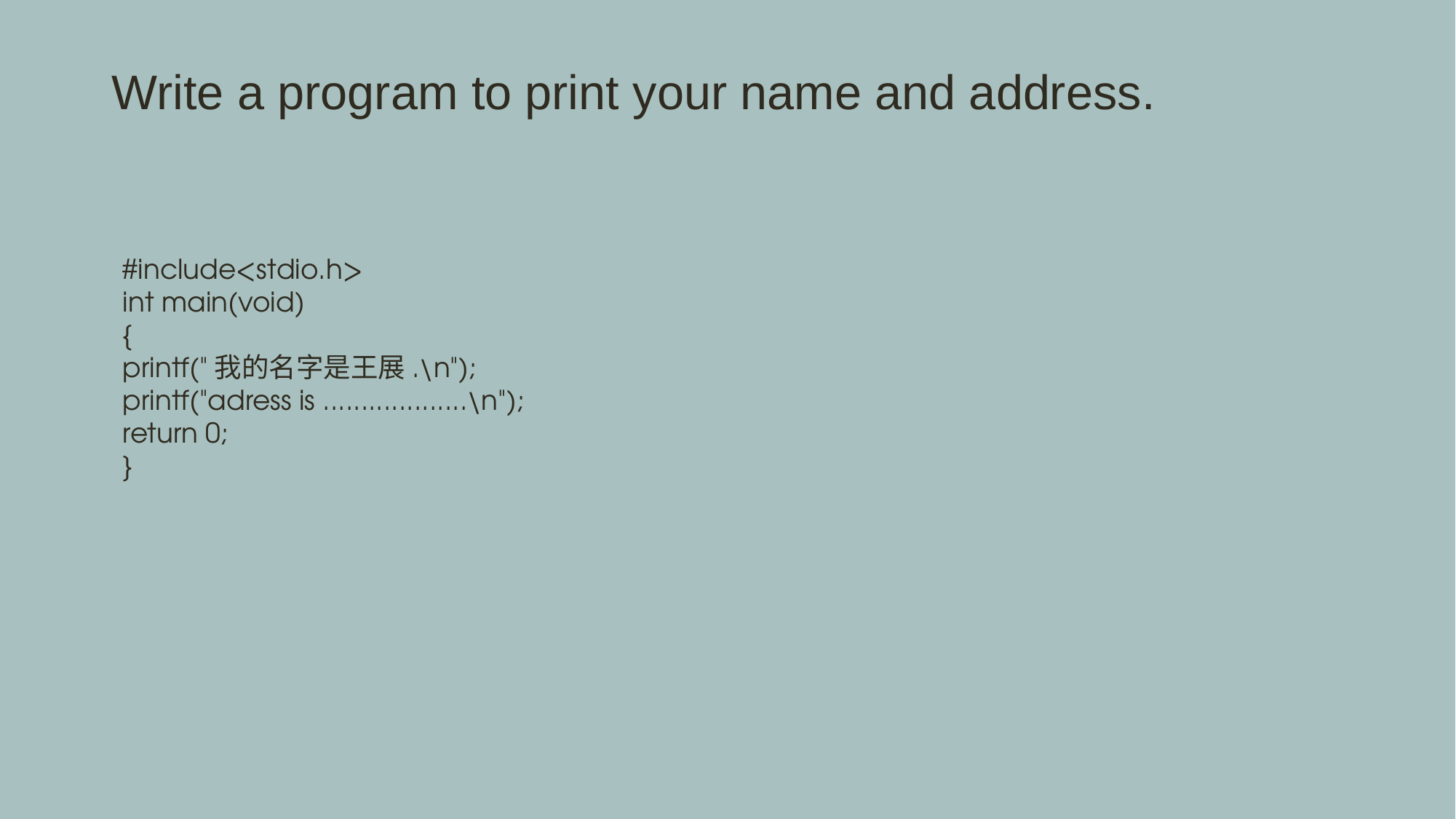

# Write a program to print your name and address.
#include<stdio.h>
int main(void)
{
printf("我的名字是王展.\n");
printf("adress is ...................\n");
return 0;
}